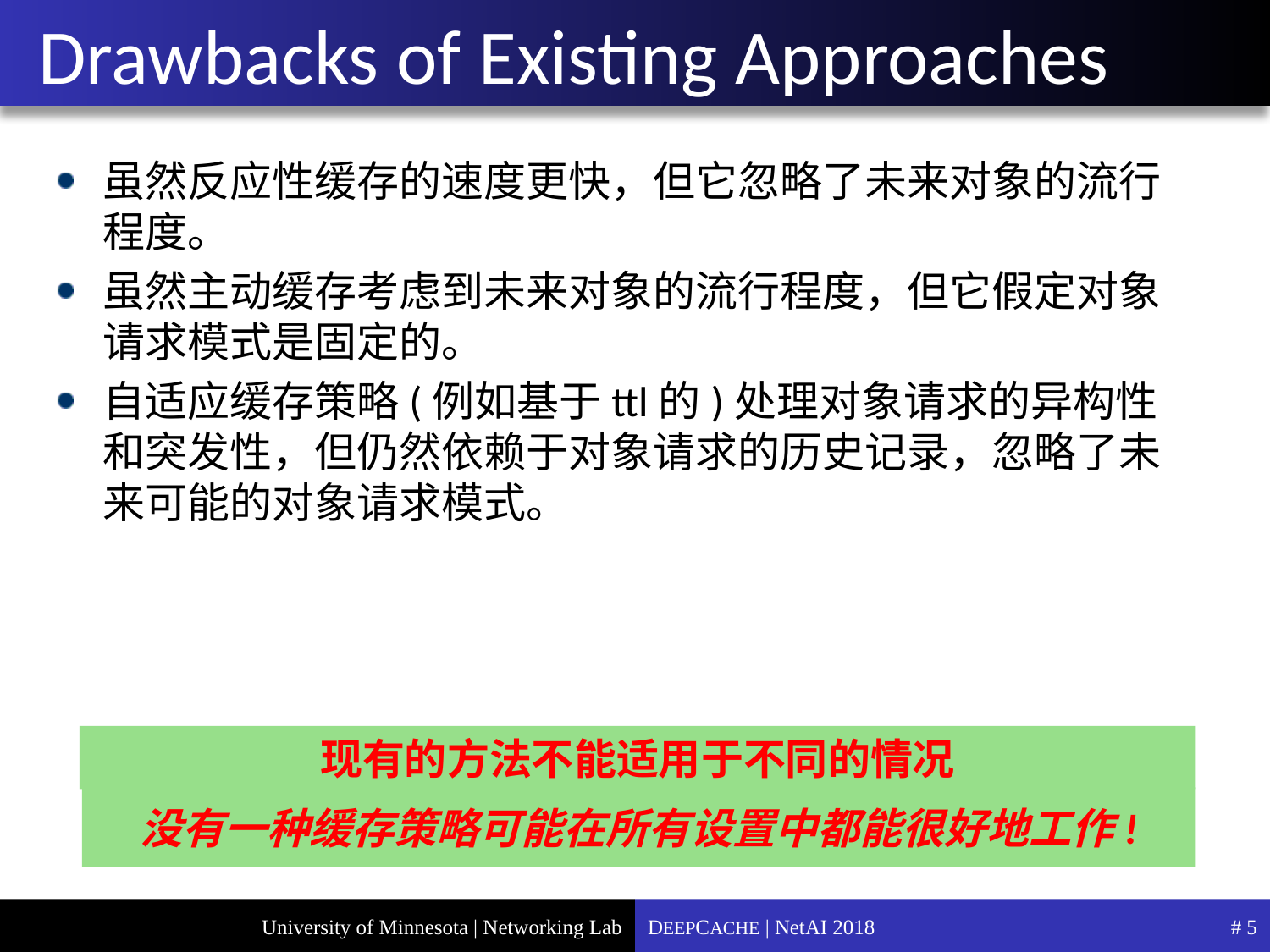

# Drawbacks of Existing Approaches
虽然反应性缓存的速度更快，但它忽略了未来对象的流行程度。
虽然主动缓存考虑到未来对象的流行程度，但它假定对象请求模式是固定的。
自适应缓存策略(例如基于ttl的)处理对象请求的异构性和突发性，但仍然依赖于对象请求的历史记录，忽略了未来可能的对象请求模式。
现有的方法不能适用于不同的情况
没有一种缓存策略可能在所有设置中都能很好地工作!
DEEPCACHE | NetAI 2018
# 5